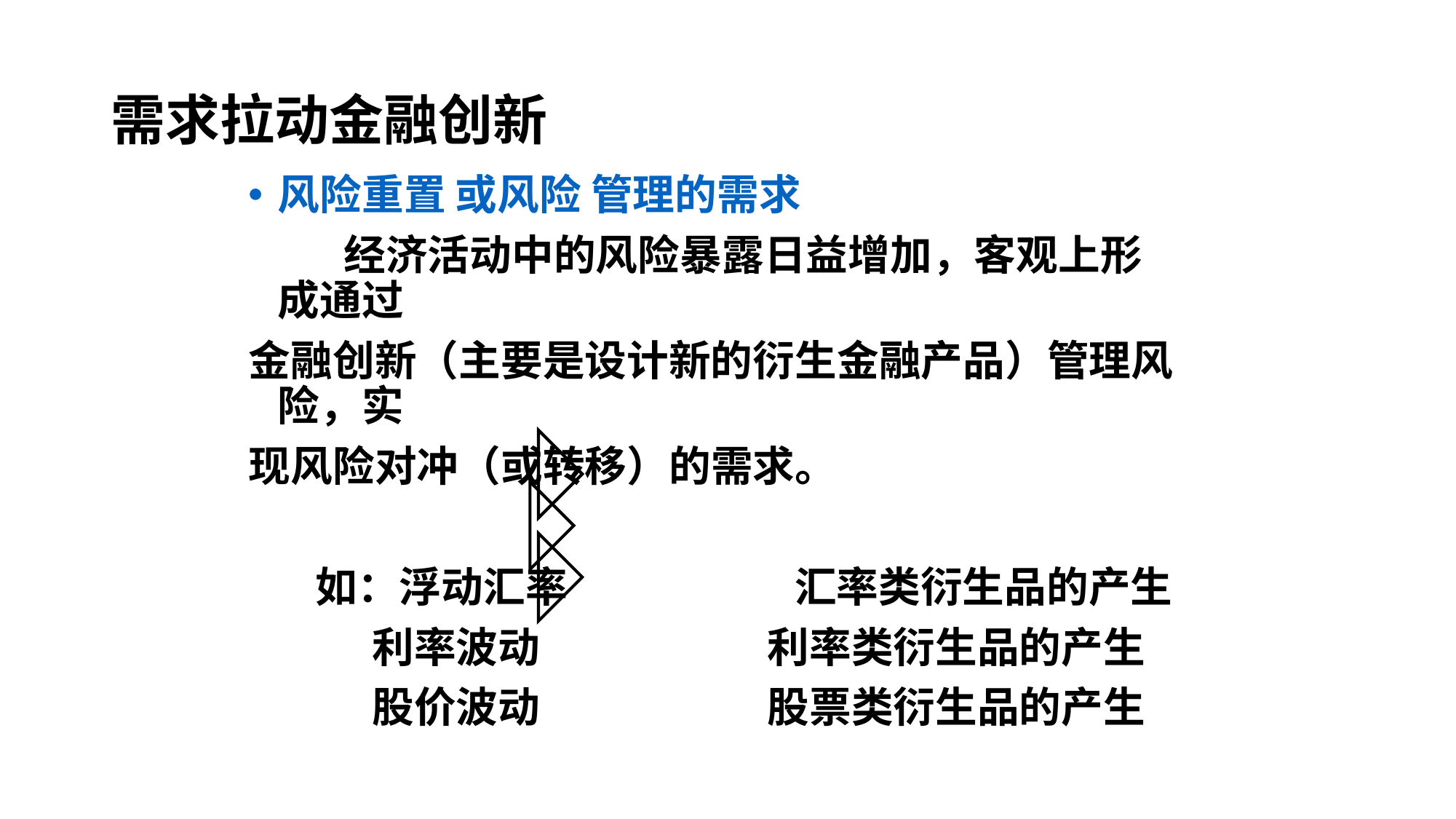

需求拉动金融创新
风险重置 或风险 管理的需求
         经济活动中的风险暴露日益增加，客观上形成通过
金融创新（主要是设计新的衍生金融产品）管理风险，实
现风险对冲（或转移）的需求。

      如：浮动汇率                        汇率类衍生品的产生
            利率波动                        利率类衍生品的产生
            股价波动                        股票类衍生品的产生